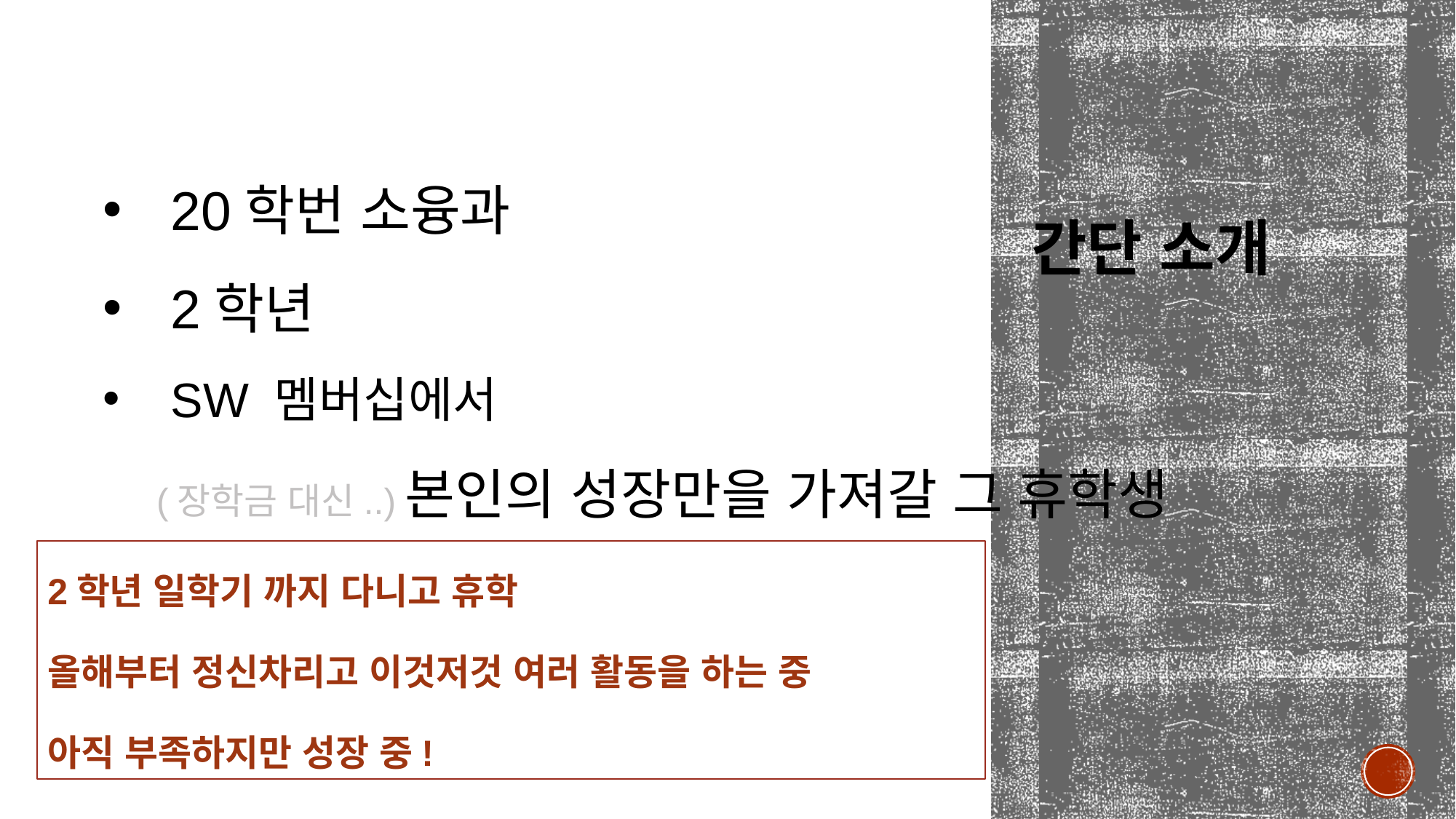

# 간단 소개
20학번 소융과
2학년
Sw 멤버십에서
    (장학금 대신..)본인의 성장만을 가져갈 그 휴학생

2학년 일학기 까지 다니고 휴학
올해부터 정신차리고 이것저것 여러 활동을 하는 중
아직 부족하지만 성장 중!